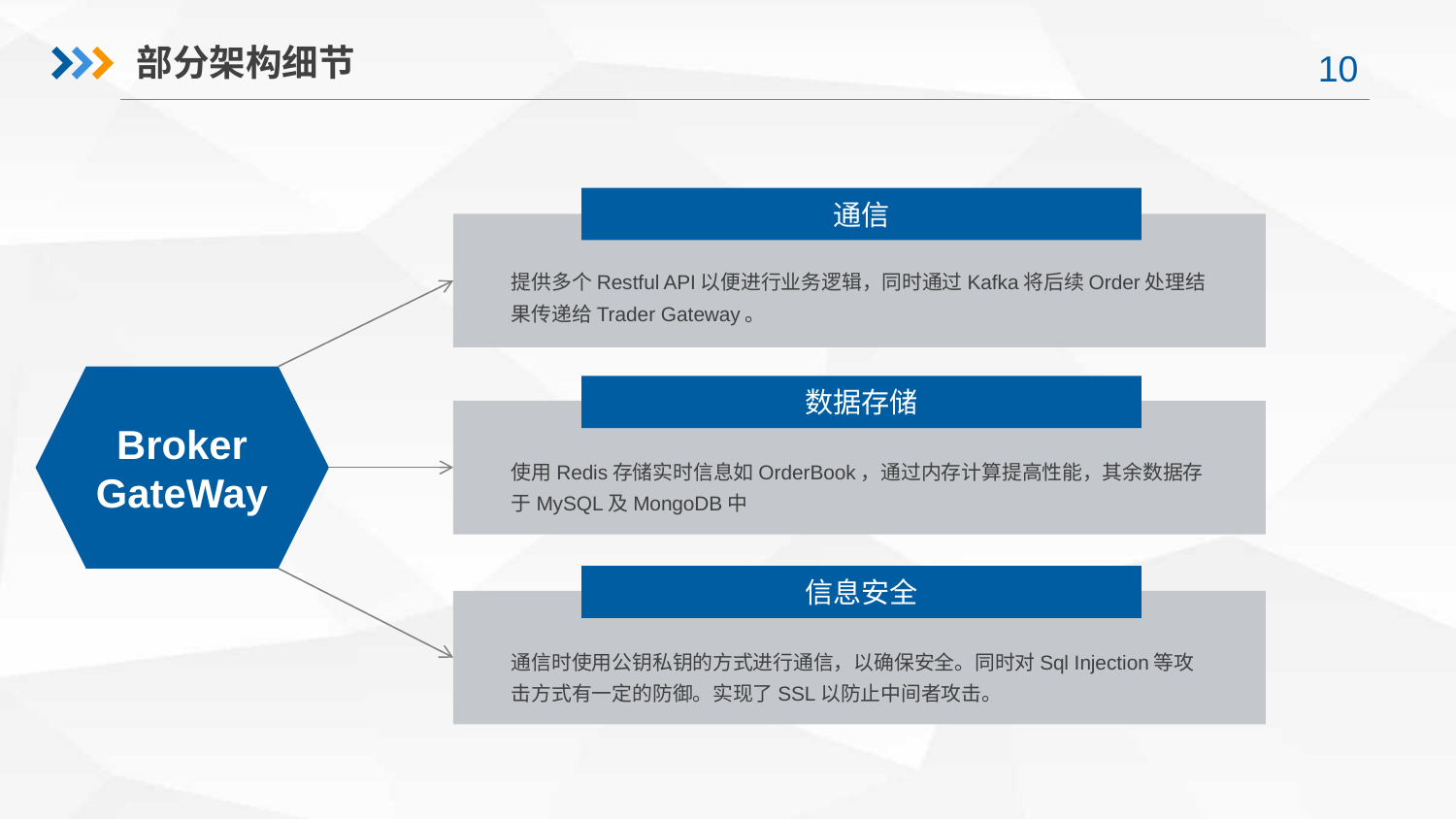

部分架构细节
通信

提供多个Restful API以便进行业务逻辑，同时通过Kafka将后续Order处理结果传递给Trader Gateway。
Broker
GateWay
数据存储

使用Redis存储实时信息如OrderBook，通过内存计算提高性能，其余数据存于MySQL及MongoDB中
信息安全

通信时使用公钥私钥的方式进行通信，以确保安全。同时对Sql Injection等攻击方式有一定的防御。实现了SSL以防止中间者攻击。